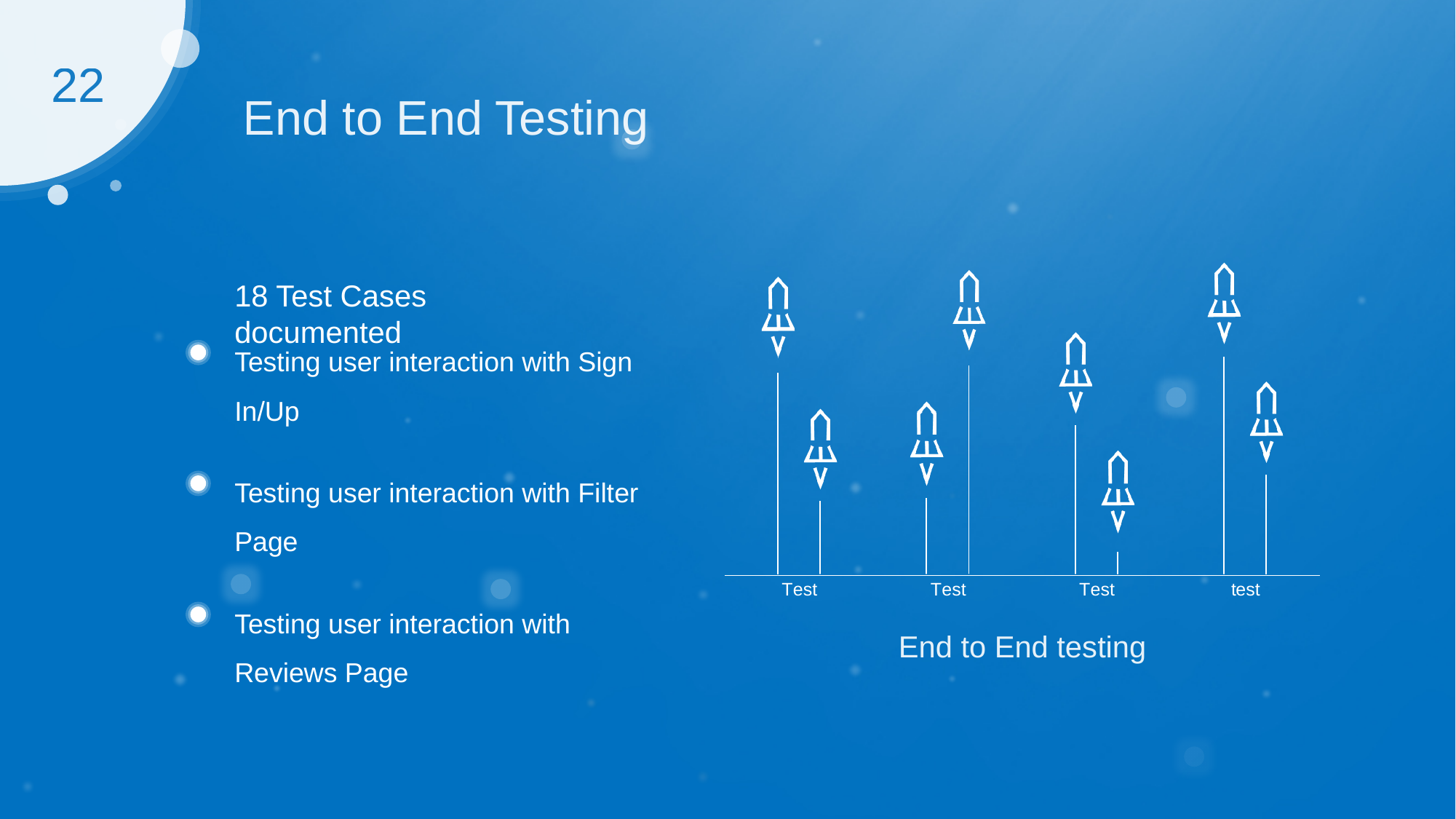

22
End to End Testing

### Chart

| Category | 系列 1 | 系列 2 |
|---|---|---|
| Test | 4.3 | 2.4 |
| Test | 2.5 | 4.4 |
| Test | 3.5 | 1.8 |
| test | 4.5 | 2.8 |
18 Test Cases documented
Testing user interaction with Sign In/Up

Testing user interaction with Filter Page

Testing user interaction with Reviews Page

End to End testing